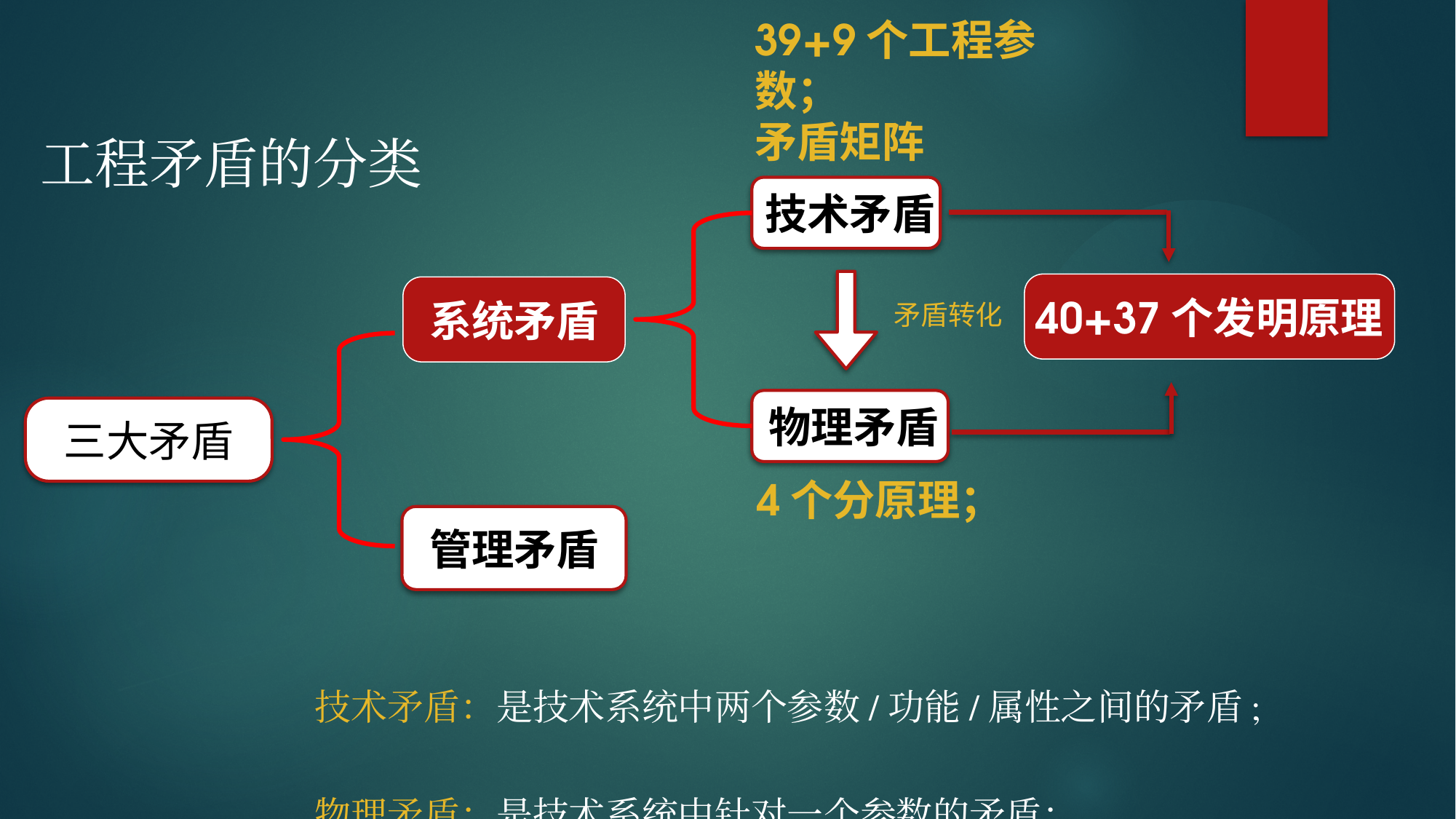

39+9个工程参数；
矛盾矩阵
技术矛盾

40+37个发明原理
系统矛盾

矛盾转化

物理矛盾

三大矛盾

4个分原理；
管理矛盾

工程矛盾的分类
技术矛盾：是技术系统中两个参数/功能/属性之间的矛盾;
物理矛盾：是技术系统中针对一个参数的矛盾；
管理矛盾：需求与能力之间的矛盾；